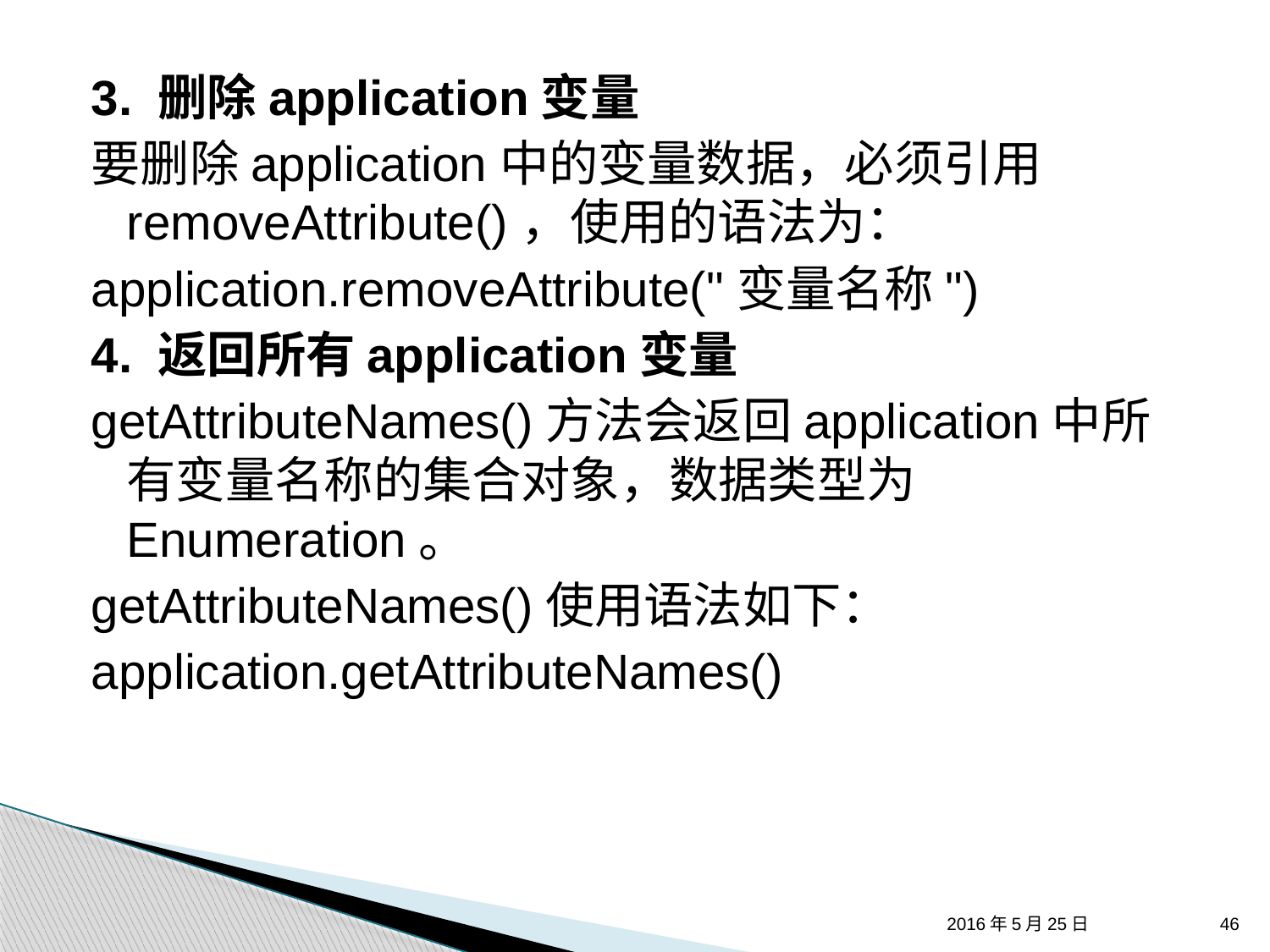

#
3. 删除application变量
要删除application中的变量数据，必须引用removeAttribute()，使用的语法为：
application.removeAttribute("变量名称")
4. 返回所有application变量
getAttributeNames()方法会返回application中所有变量名称的集合对象，数据类型为Enumeration。
getAttributeNames()使用语法如下：
application.getAttributeNames()

2016年5月25日
46